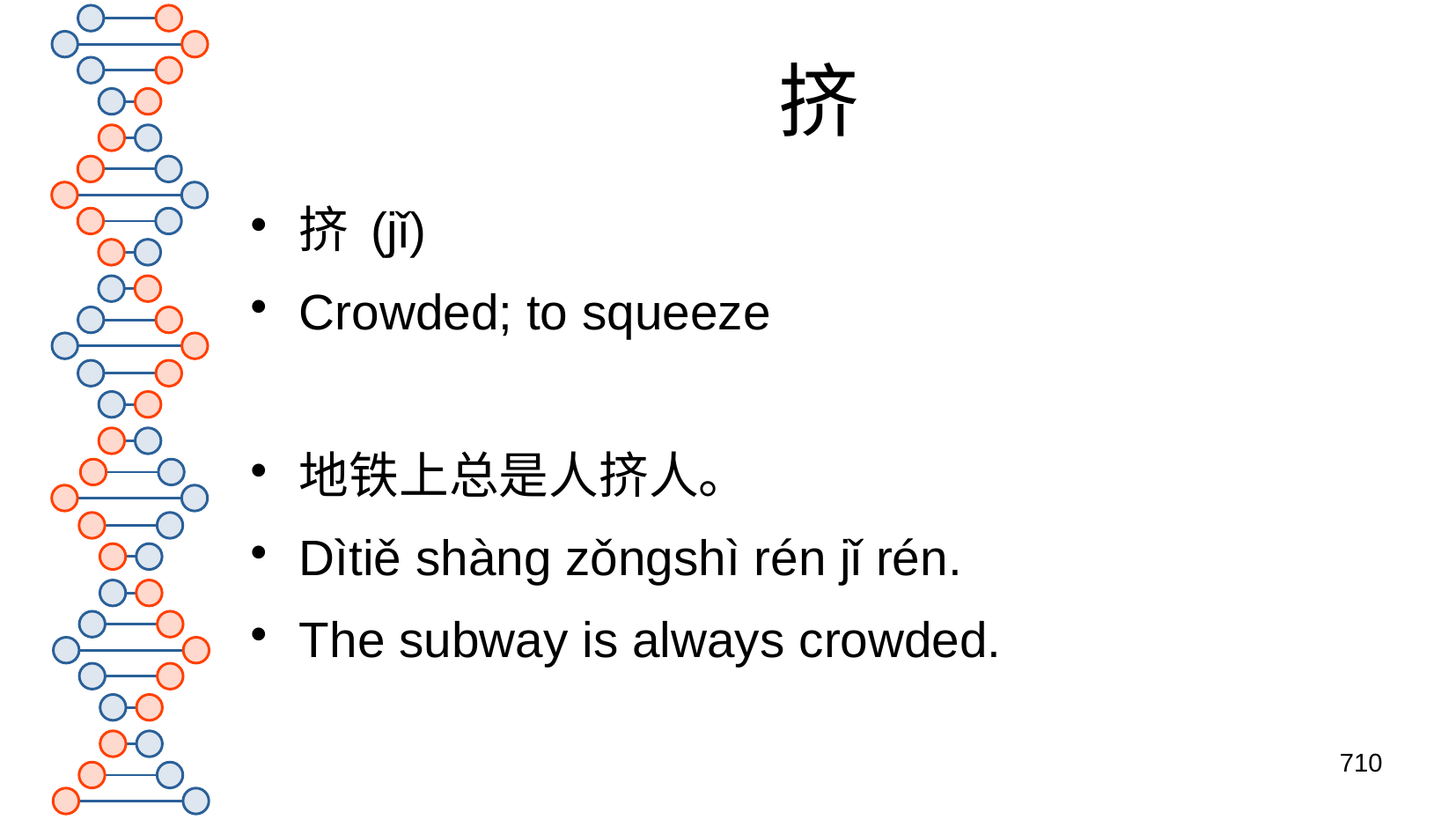

# 挤
挤 (jǐ)
Crowded; to squeeze

地铁上总是人挤人。
Dìtiě shàng zǒngshì rén jǐ rén.
The subway is always crowded.

710